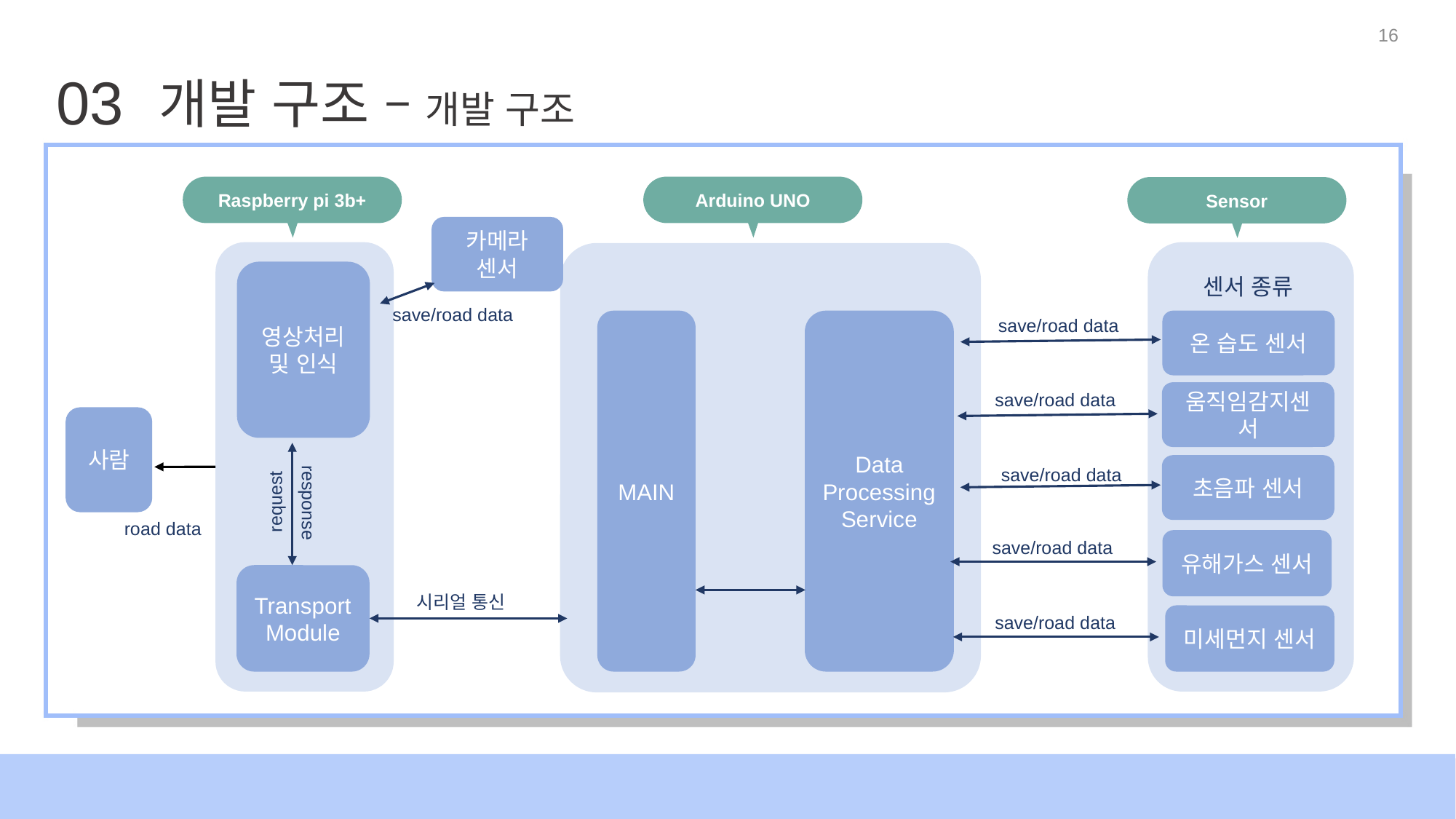

16
03
개발 구조 – 개발 구조

Raspberry pi 3b+

Arduino UNO

Sensor

카메라
센서

영상처리 및 인식
센서 종류
save/road data
save/road data
MAIN
Data
Processing
Service
온 습도 센서
움직임감지센서
save/road data
사람
초음파 센서
save/road data
request
response
road data
유해가스 센서
save/road data
Transport Module
시리얼 통신
미세먼지 센서
save/road data